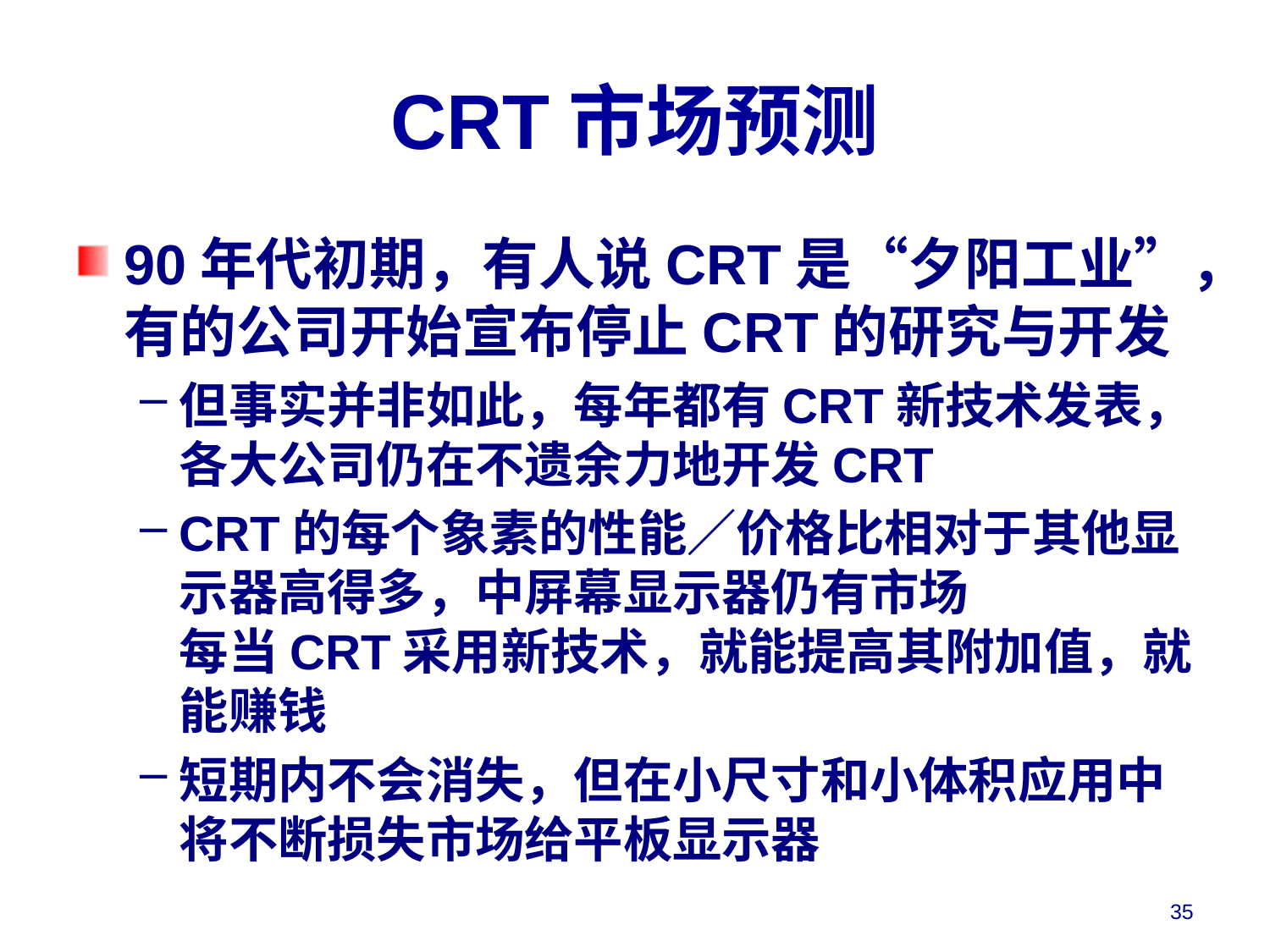

# CRT市场预测
90年代初期，有人说CRT是“夕阳工业”，有的公司开始宣布停止CRT的研究与开发
但事实并非如此，每年都有CRT新技术发表，各大公司仍在不遗余力地开发CRT
CRT的每个象素的性能／价格比相对于其他显示器高得多，中屏幕显示器仍有市场
每当CRT采用新技术，就能提高其附加值，就能赚钱
短期内不会消失，但在小尺寸和小体积应用中将不断损失市场给平板显示器
35